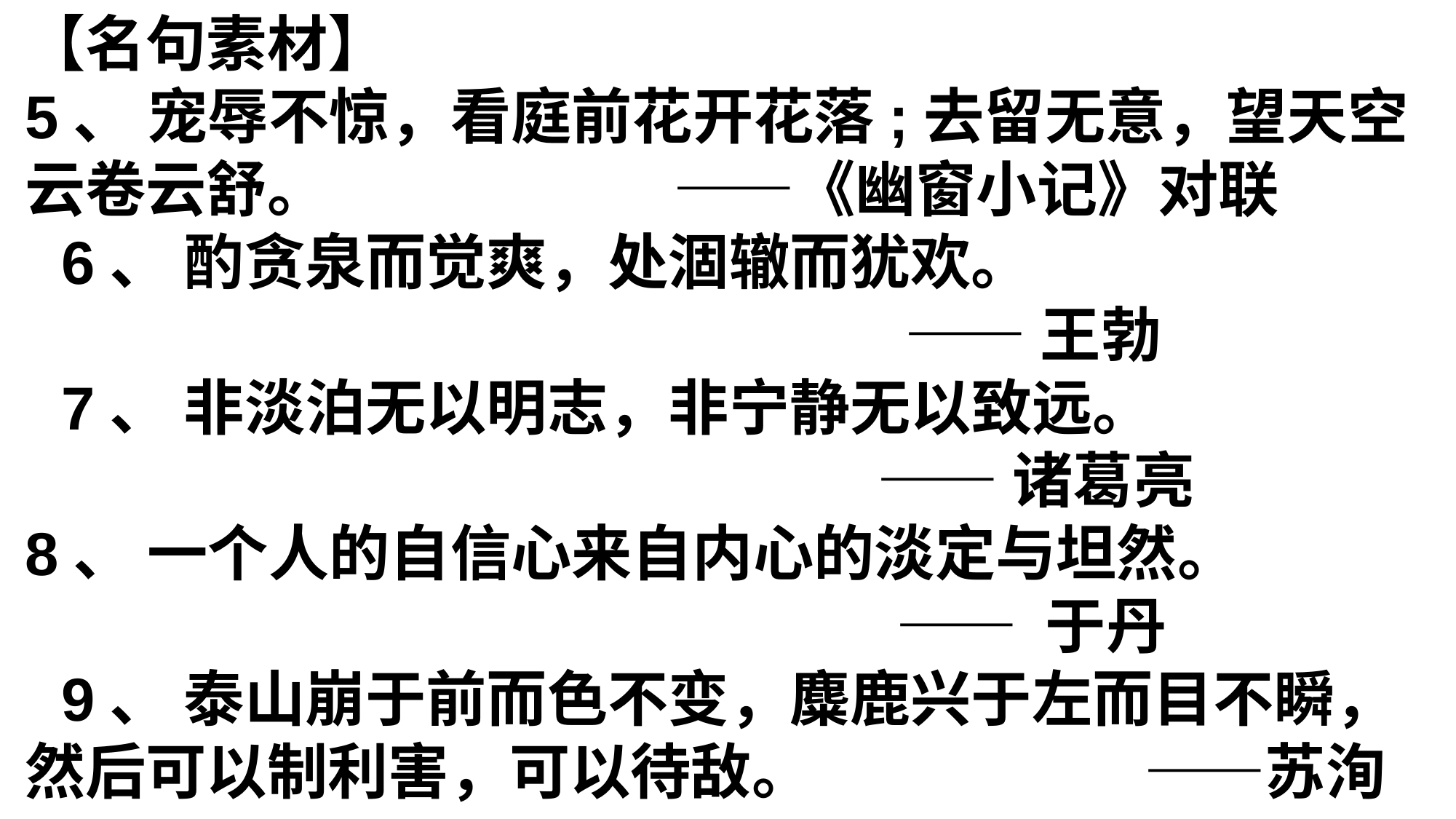

【名句素材】5、 宠辱不惊，看庭前花开花落;去留无意，望天空云卷云舒。                         ——《幽窗小记》对联6、 酌贪泉而觉爽，处涸辙而犹欢。
                                                             ——王勃7、 非淡泊无以明志，非宁静无以致远。
                                                           ——诸葛亮
8、 一个人的自信心来自内心的淡定与坦然。
                                                               —— 于丹9、 泰山崩于前而色不变，麋鹿兴于左而目不瞬，然后可以制利害，可以待敌。                        ——苏洵
#